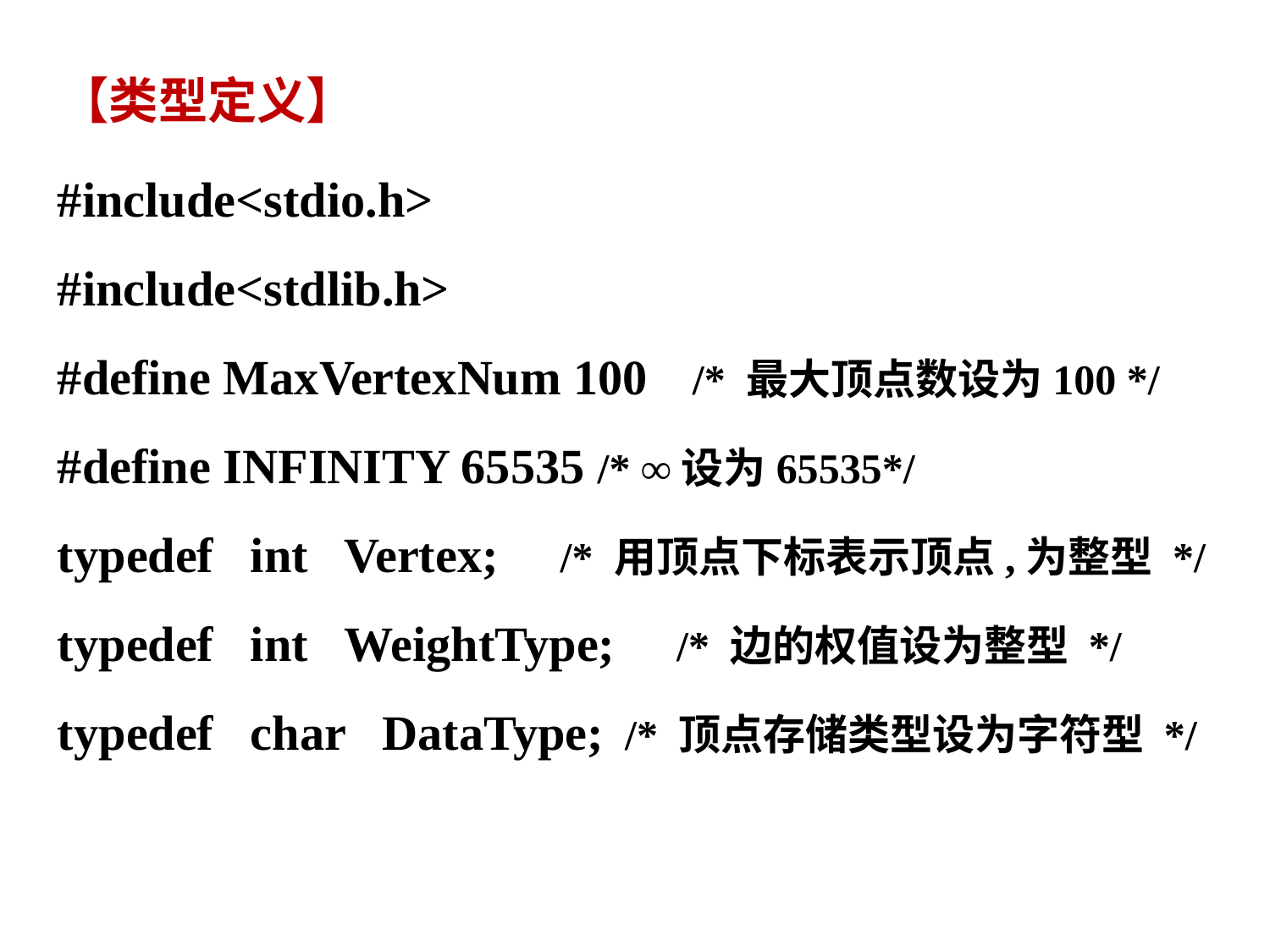

【类型定义】
#include<stdio.h>
#include<stdlib.h>
#define MaxVertexNum 100	/* 最大顶点数设为100 */
#define INFINITY 65535 /* ∞设为65535*/
typedef   int   Vertex;     /* 用顶点下标表示顶点,为整型 */
typedef   int   WeightType;     /* 边的权值设为整型 */
typedef   char   DataType;  /* 顶点存储类型设为字符型 */